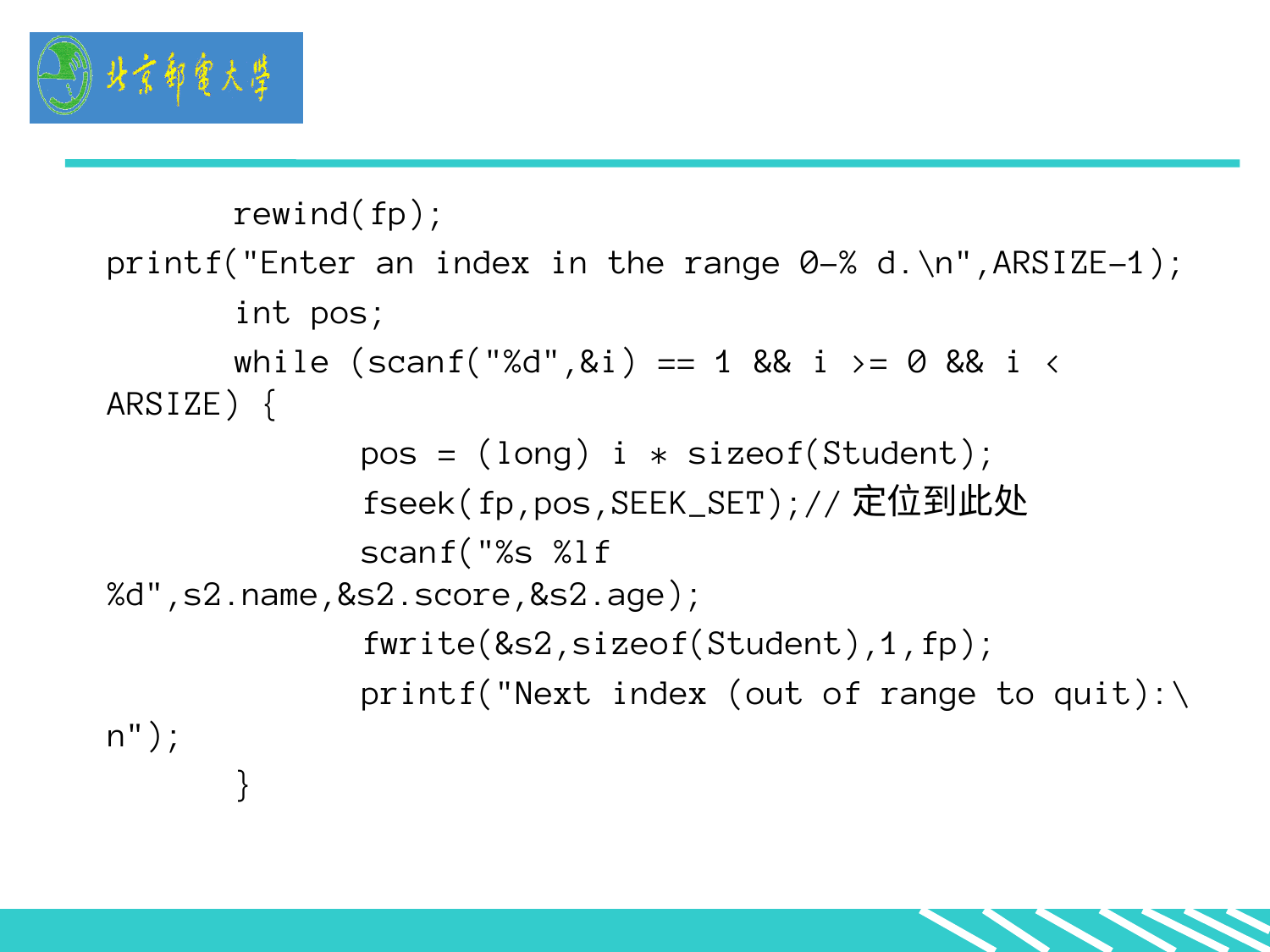

#
	rewind(fp);
printf("Enter an index in the range 0-% d.\n",ARSIZE-1);
	int pos;
	while (scanf("%d",&i) == 1 && i >= 0 && i < ARSIZE) {
		pos = (long) i * sizeof(Student);
		fseek(fp,pos,SEEK_SET);//定位到此处
		scanf("%s %lf %d",s2.name,&s2.score,&s2.age);
		fwrite(&s2,sizeof(Student),1,fp);
		printf("Next index (out of range to quit):\n");
	}